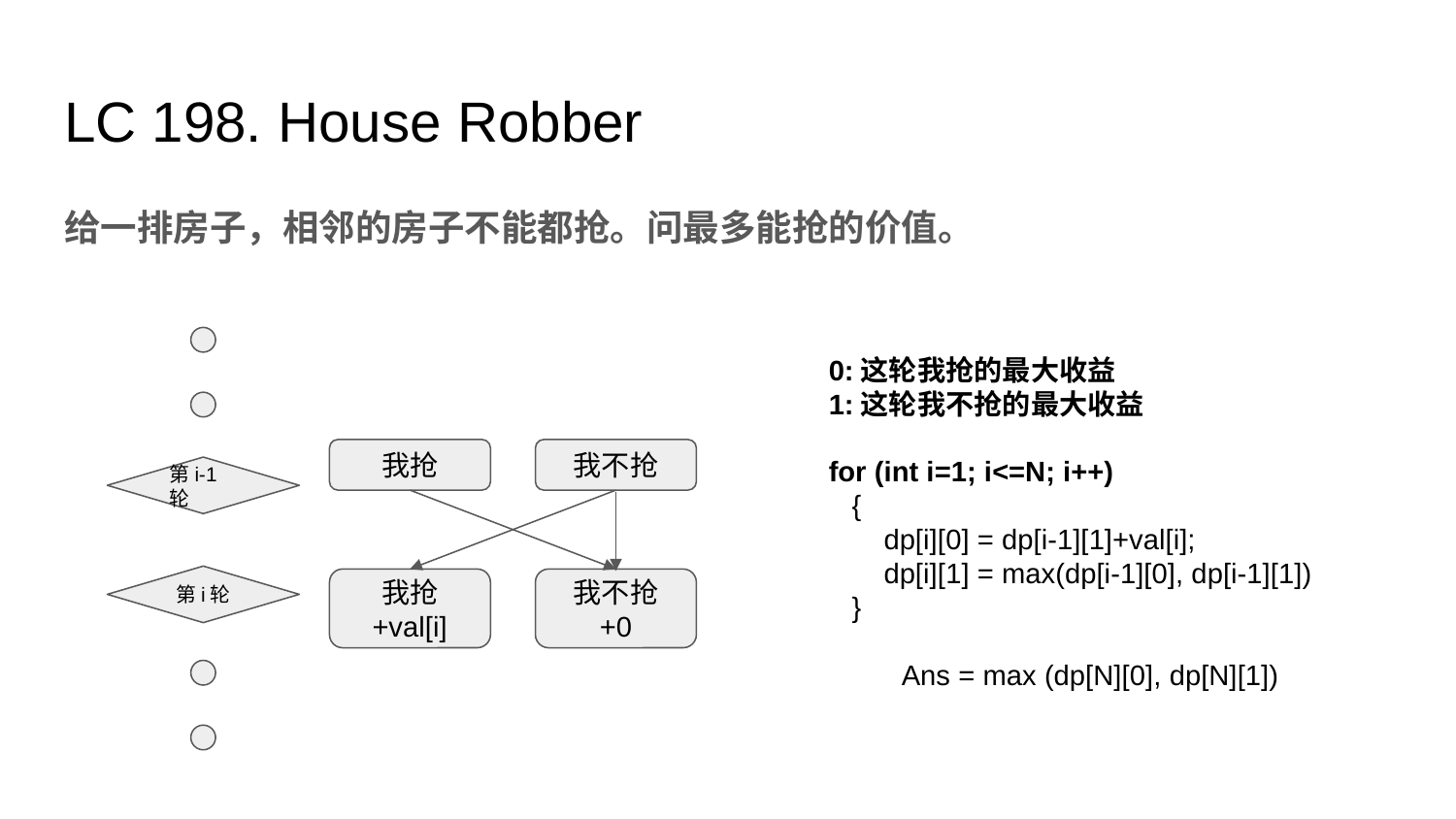

# LC 198. House Robber

给一排房子，相邻的房子不能都抢。问最多能抢的价值。

0:这轮我抢的最大收益
1:这轮我不抢的最大收益

for (int i=1; i<=N; i++)
            {
                dp[i][0] = dp[i-1][1]+val[i];
                dp[i][1] = max(dp[i-1][0], dp[i-1][1])
            }

	Ans = max (dp[N][0], dp[N][1])

我抢
我不抢
第i-1轮
第i轮
我抢
+val[i]
我不抢
+0